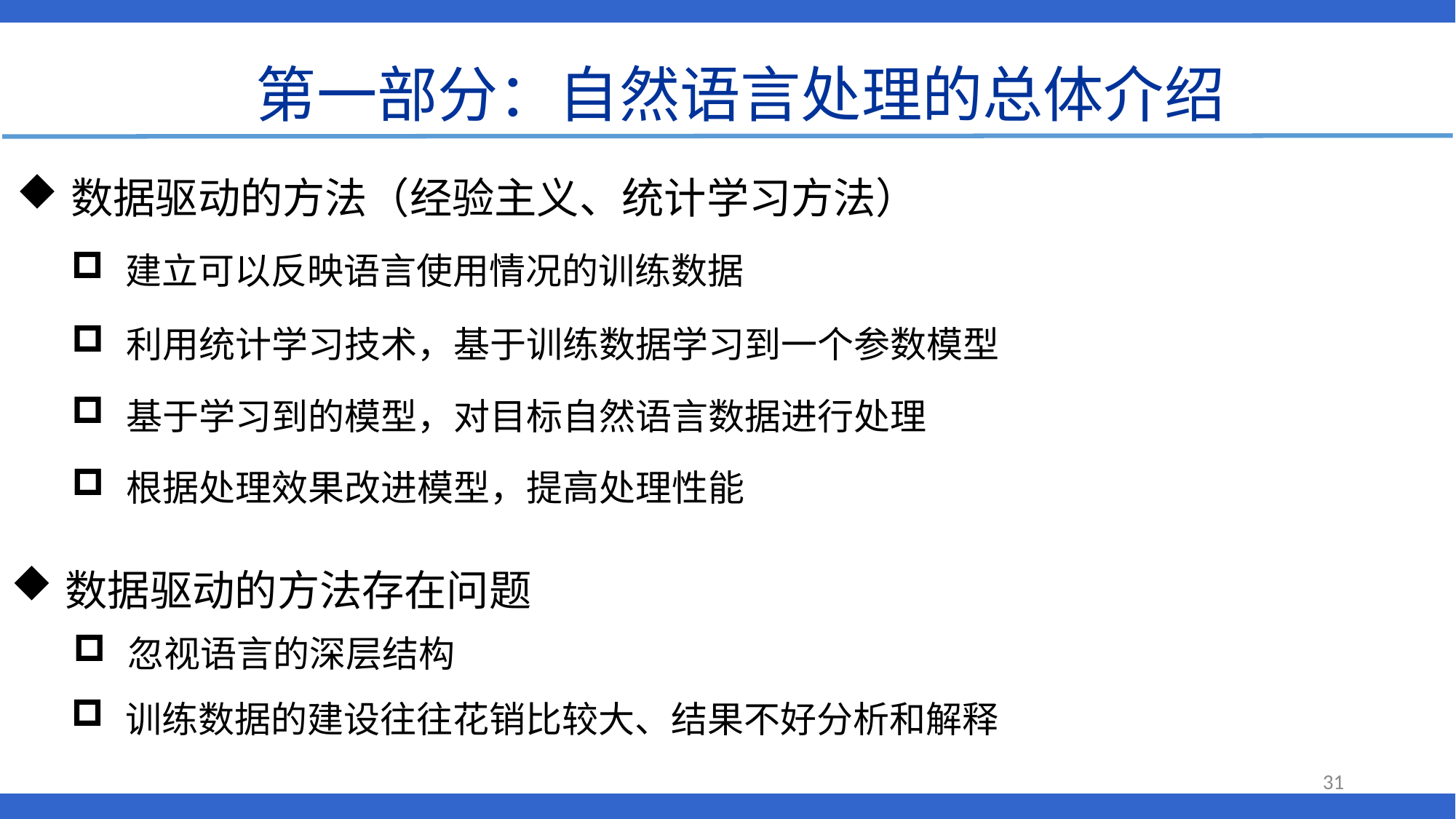

第一部分：自然语言处理的总体介绍
数据驱动的方法（经验主义、统计学习方法）
建立可以反映语言使用情况的训练数据
利用统计学习技术，基于训练数据学习到一个参数模型
基于学习到的模型，对目标自然语言数据进行处理
根据处理效果改进模型，提高处理性能
数据驱动的方法存在问题
忽视语言的深层结构
训练数据的建设往往花销比较大、结果不好分析和解释
31